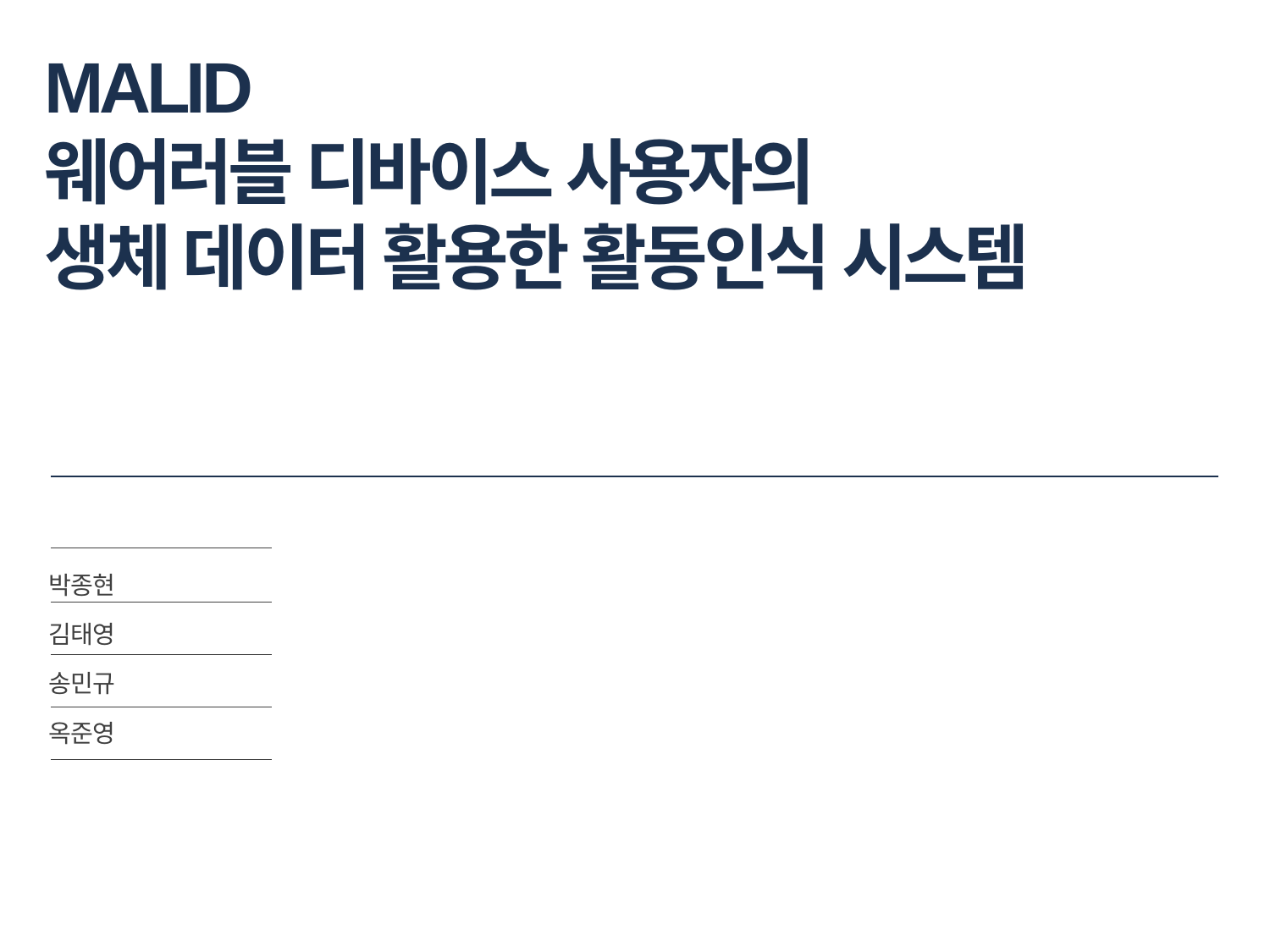

# MALID 웨어러블 디바이스 사용자의 생체 데이터 활용한 활동인식 시스템
박종현
김태영
송민규
옥준영